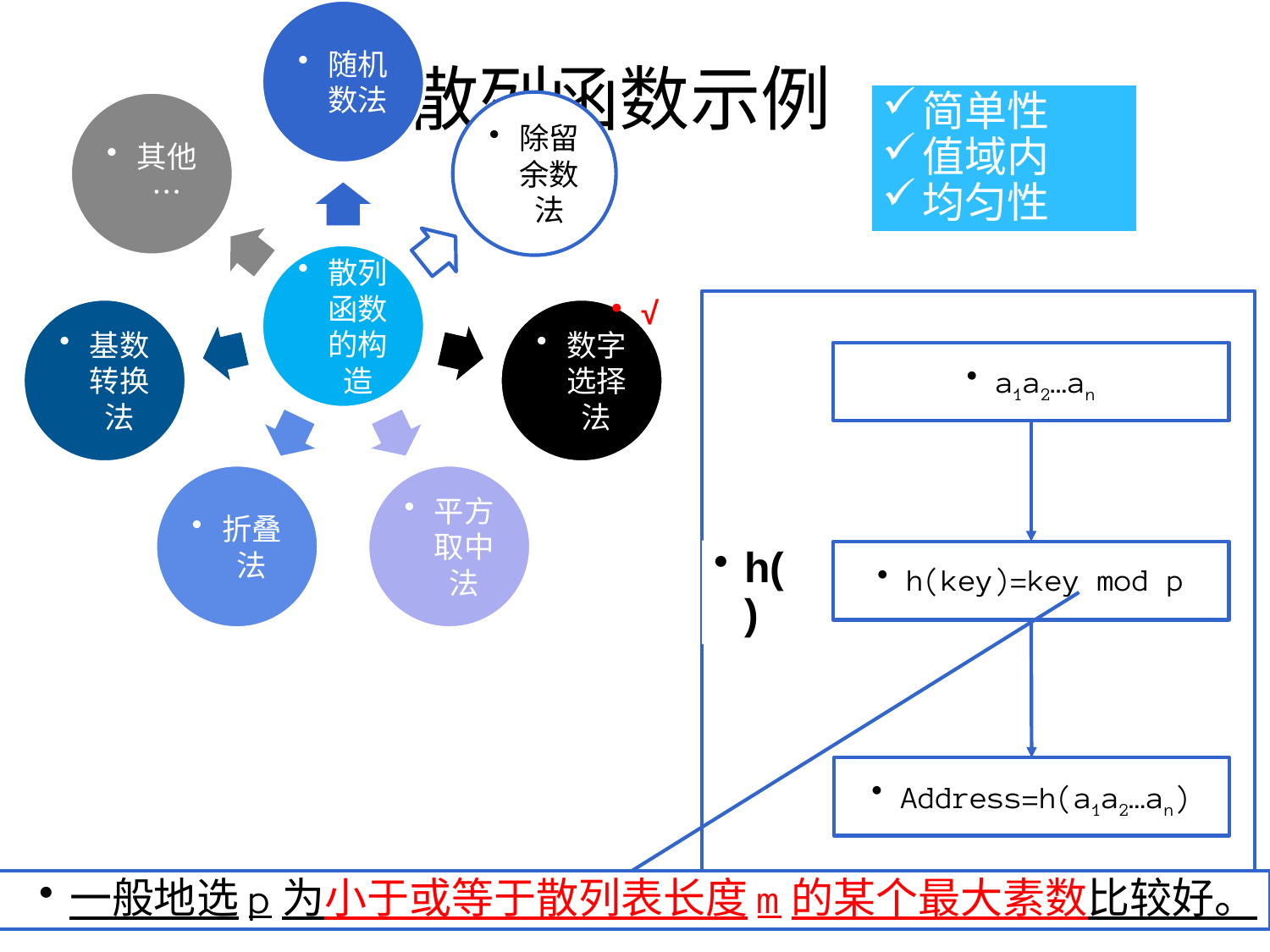

# 散列函数示例
简单性
值域内
均匀性
散列函数的构造

随机数法

除留余数法

数字选择法

平方取中法

折叠法

基数转换法

其他…
√

a1a2…an
h()
h(key)=key mod p
Address=h(a1a2…an)
一般地选p为小于或等于散列表长度m的某个最大素数比较好。
69